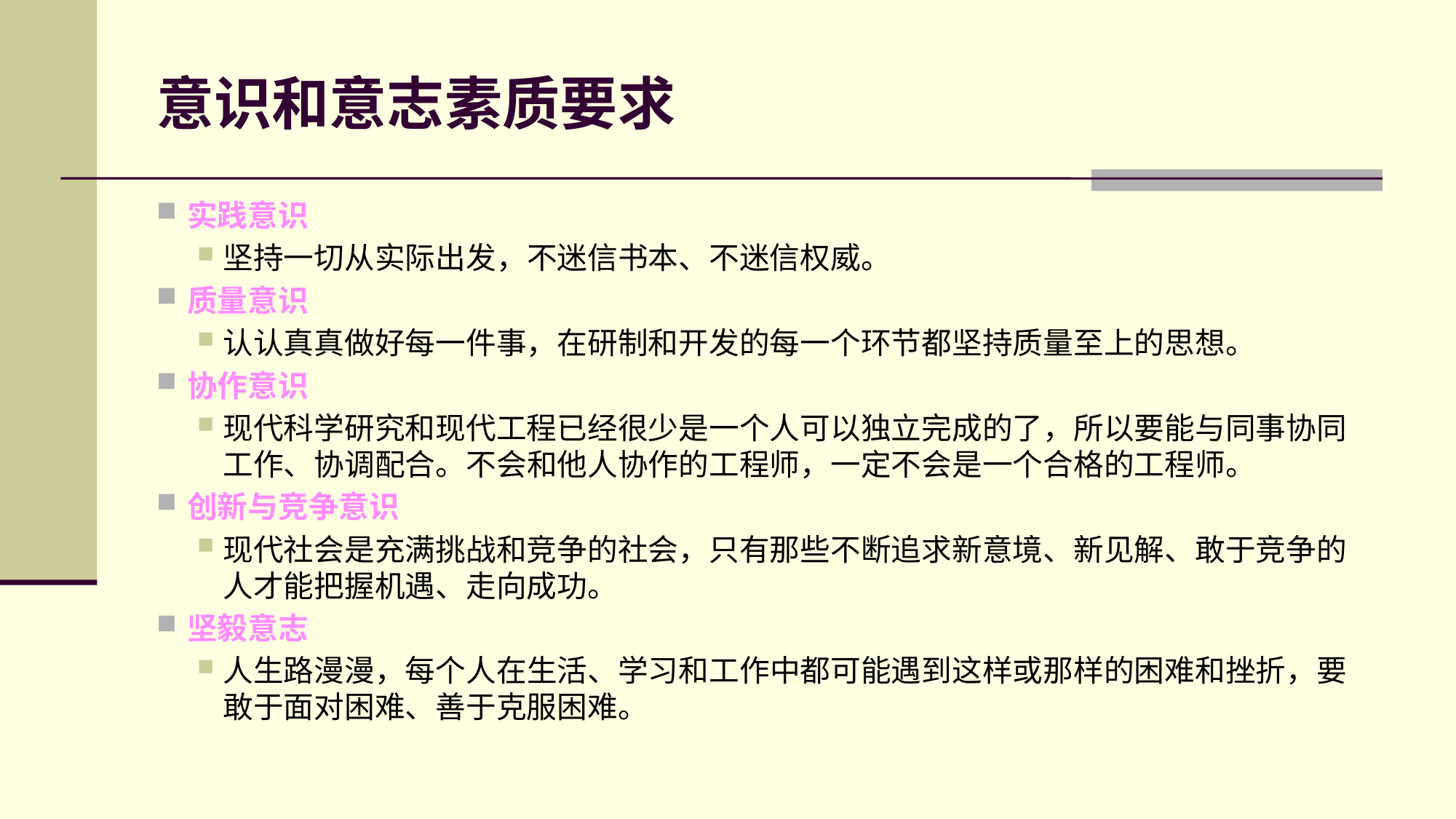

# 意识和意志素质要求
实践意识
坚持一切从实际出发，不迷信书本、不迷信权威。
质量意识
认认真真做好每一件事，在研制和开发的每一个环节都坚持质量至上的思想。
协作意识
现代科学研究和现代工程已经很少是一个人可以独立完成的了，所以要能与同事协同工作、协调配合。不会和他人协作的工程师，一定不会是一个合格的工程师。
创新与竞争意识
现代社会是充满挑战和竞争的社会，只有那些不断追求新意境、新见解、敢于竞争的人才能把握机遇、走向成功。
坚毅意志
人生路漫漫，每个人在生活、学习和工作中都可能遇到这样或那样的困难和挫折，要敢于面对困难、善于克服困难。